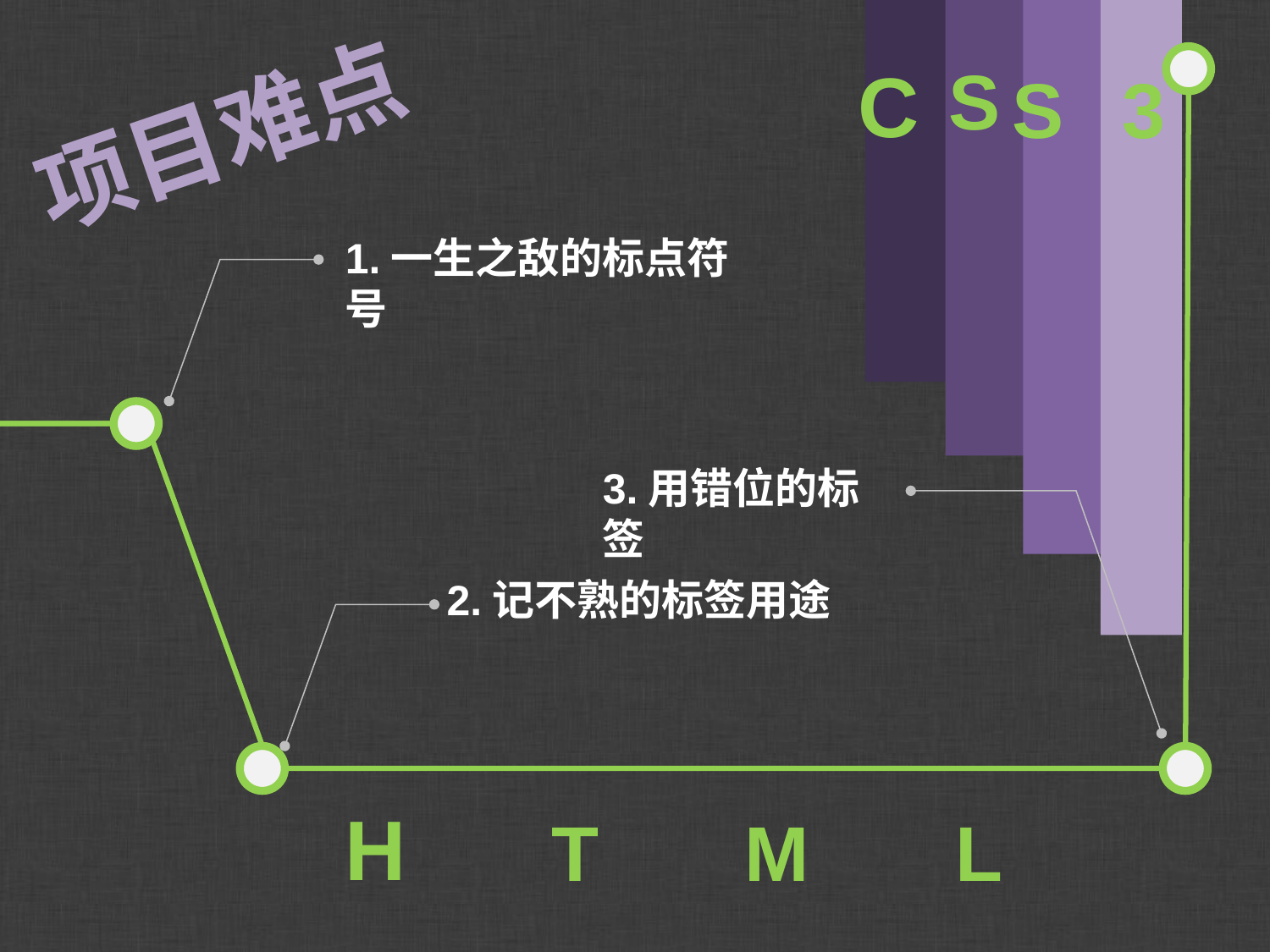

C
S

3
S
项目难点

1.一生之敌的标点符号

3.用错位的标签

2.记不熟的标签用途

H
T
M
L